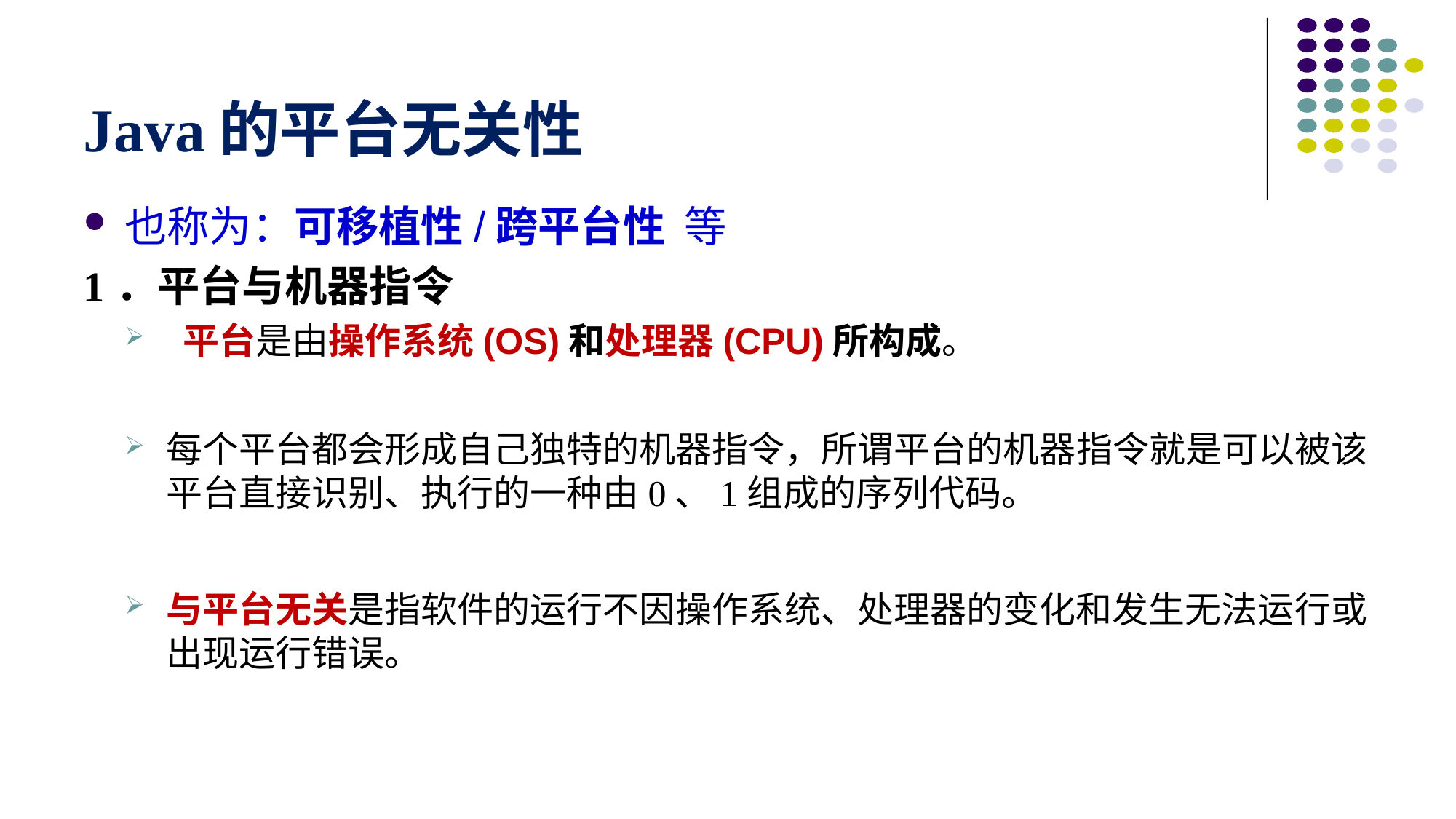

# Java的平台无关性
也称为：可移植性/跨平台性  等
1．平台与机器指令
 平台是由操作系统(OS)和处理器(CPU)所构成。

每个平台都会形成自己独特的机器指令，所谓平台的机器指令就是可以被该平台直接识别、执行的一种由0、1组成的序列代码。

与平台无关是指软件的运行不因操作系统、处理器的变化和发生无法运行或出现运行错误。

12